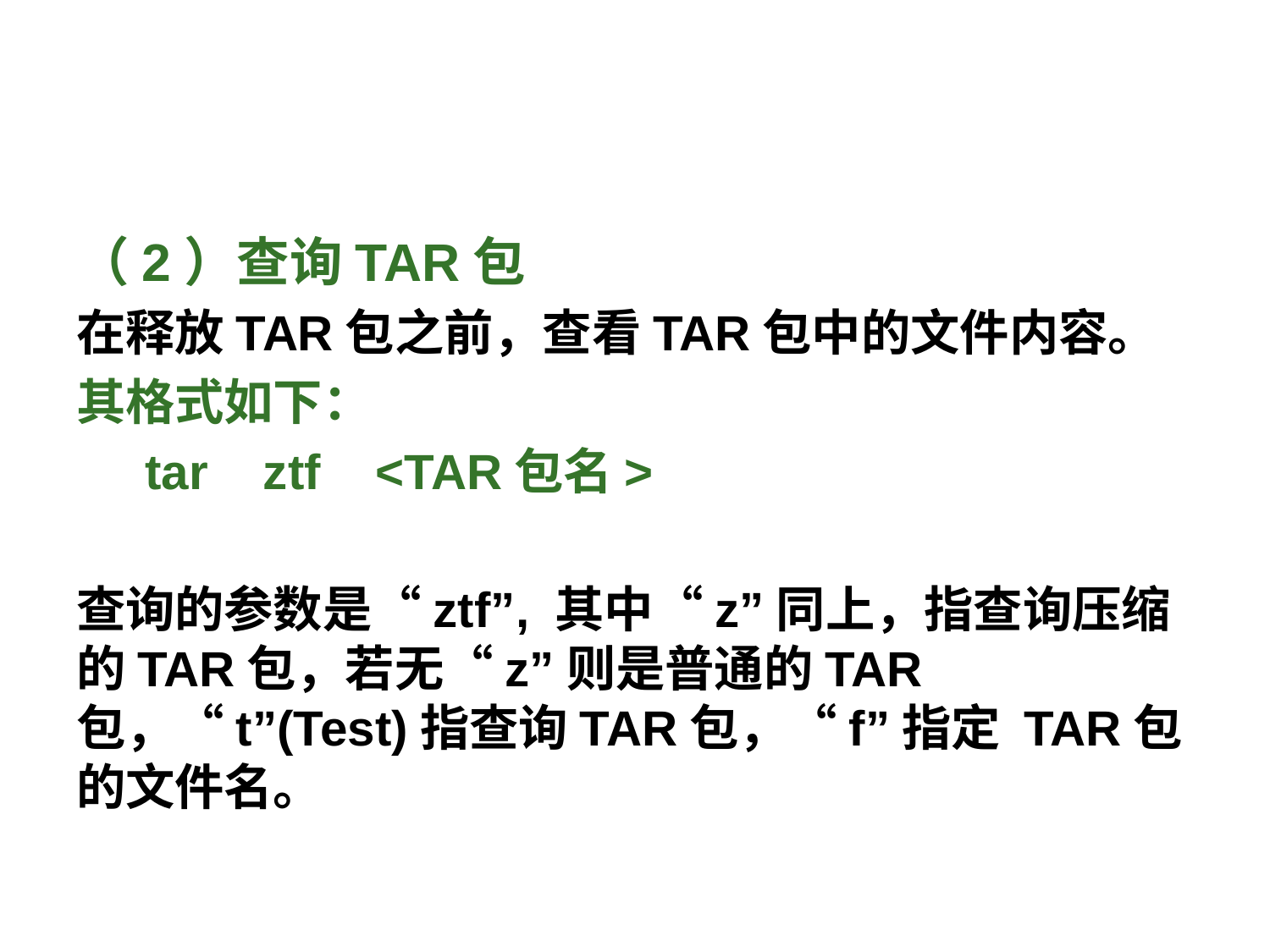

（2）查询TAR包
在释放TAR包之前，查看TAR包中的文件内容。
其格式如下：
     tar    ztf    <TAR包名>

查询的参数是“ztf”, 其中“z”同上，指查询压缩的TAR包，若无“z”则是普通的TAR包，“t”(Test)指查询TAR包，“f”指定 TAR包的文件名。